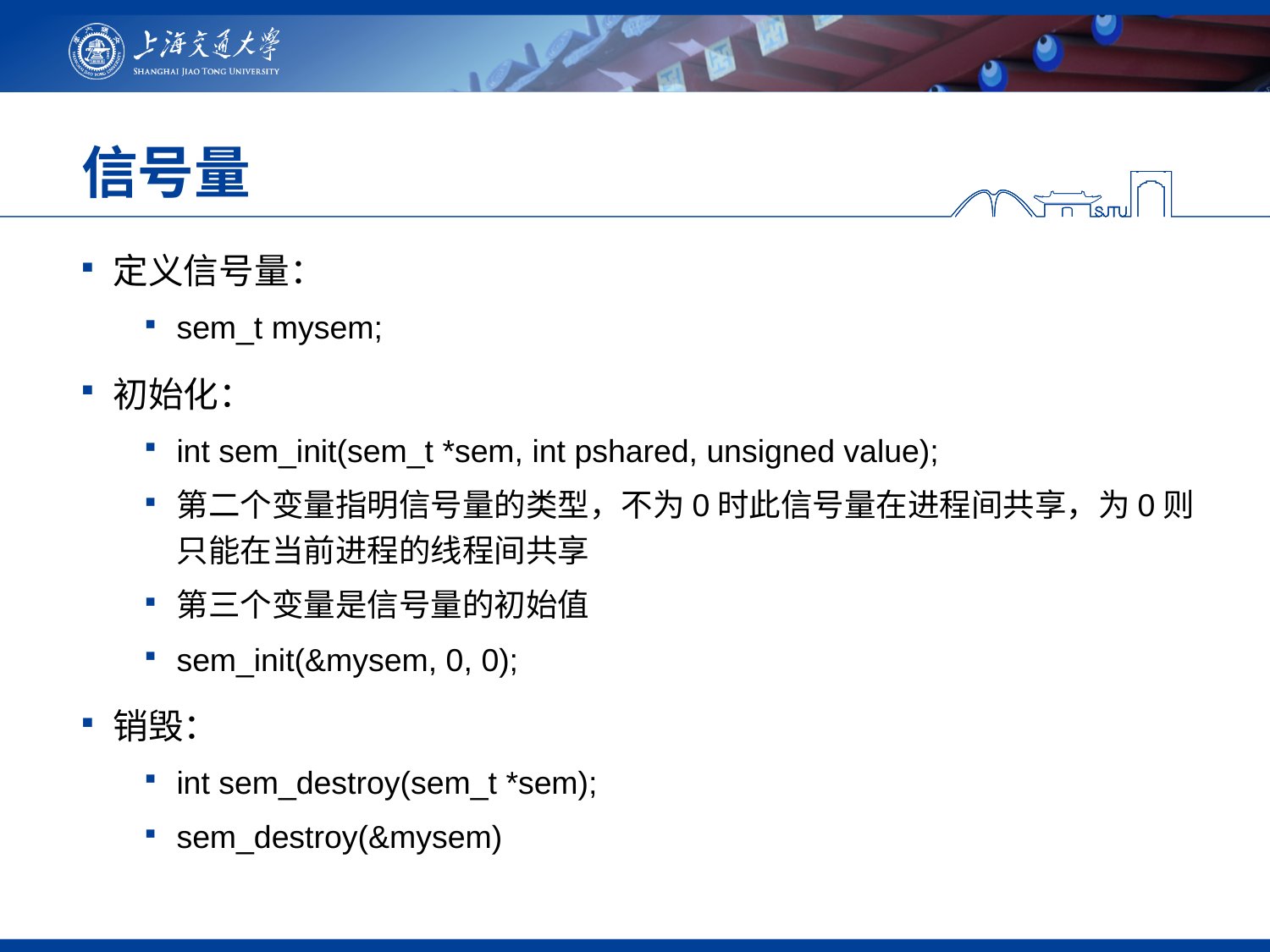

# 信号量
定义信号量：
sem_t mysem;
初始化：
int sem_init(sem_t *sem, int pshared, unsigned value);
第二个变量指明信号量的类型，不为0时此信号量在进程间共享，为0则只能在当前进程的线程间共享
第三个变量是信号量的初始值
sem_init(&mysem, 0, 0);
销毁：
int sem_destroy(sem_t *sem);
sem_destroy(&mysem)